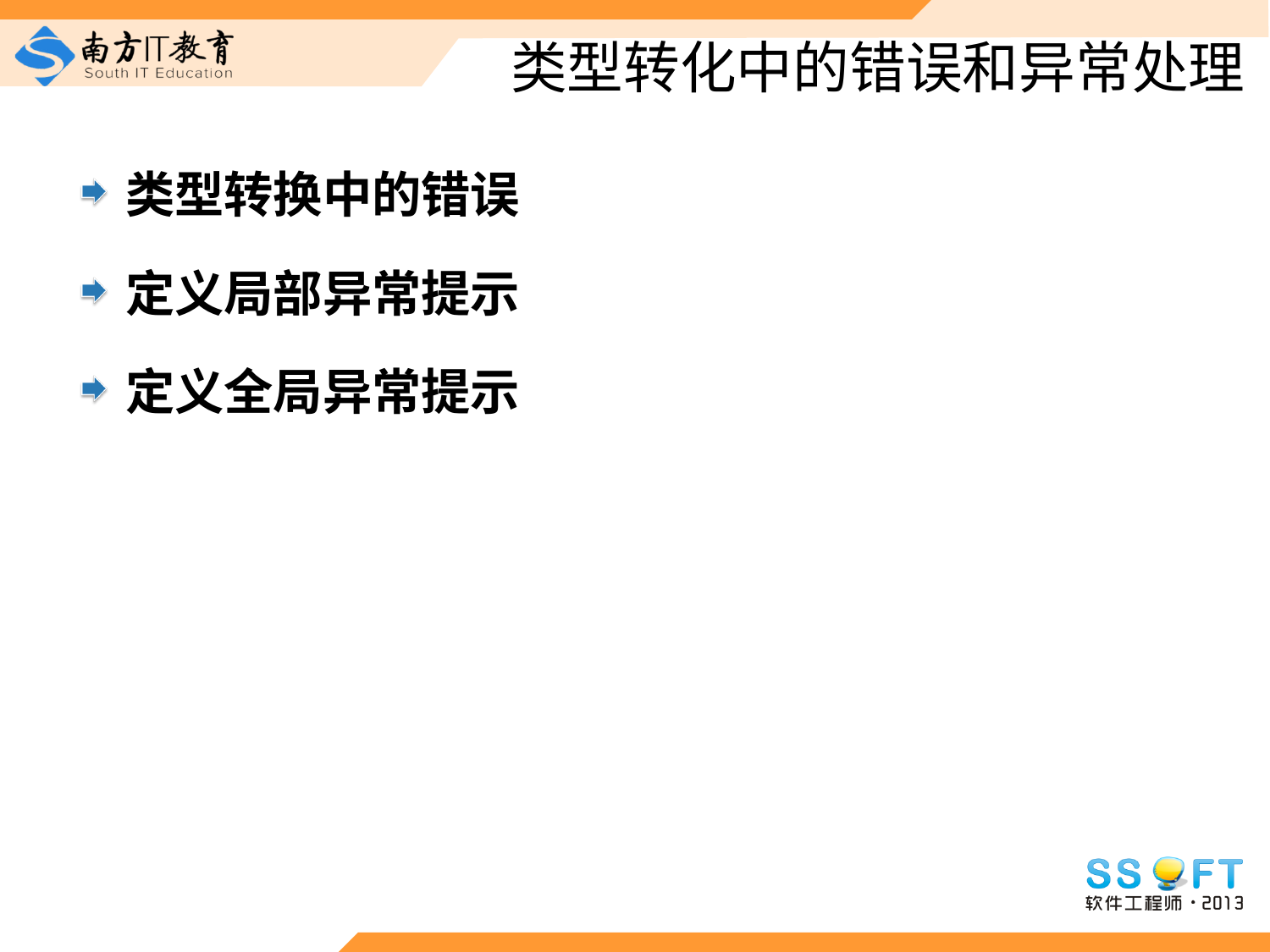

# 类型转化中的错误和异常处理
类型转换中的错误
定义局部异常提示
定义全局异常提示